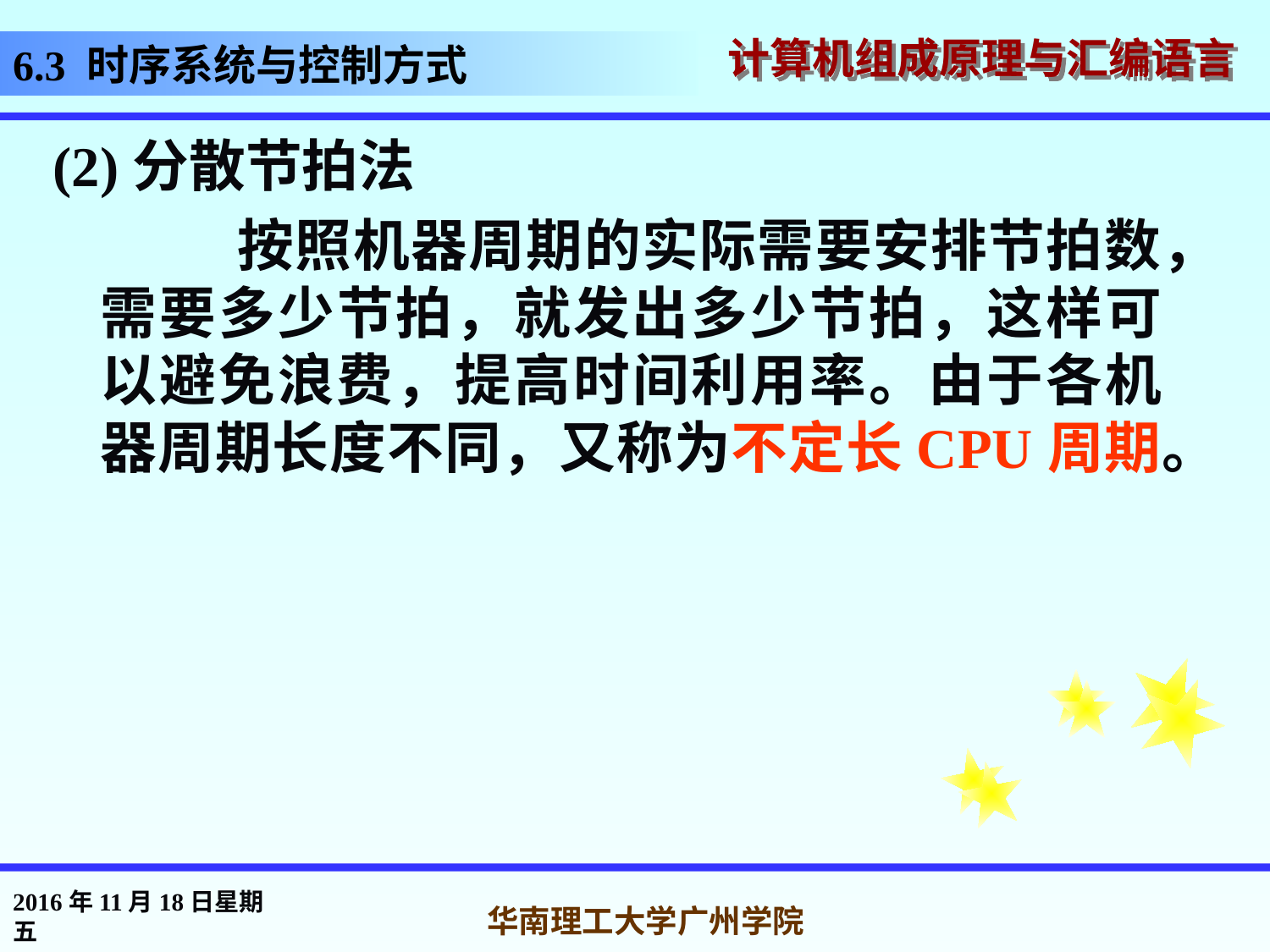

# 6.3 时序系统与控制方式
(2)分散节拍法
            按照机器周期的实际需要安排节拍数，需要多少节拍，就发出多少节拍，这样可以避免浪费，提高时间利用率。由于各机器周期长度不同，又称为不定长CPU周期。
2016年11月18日星期五
华南理工大学广州学院